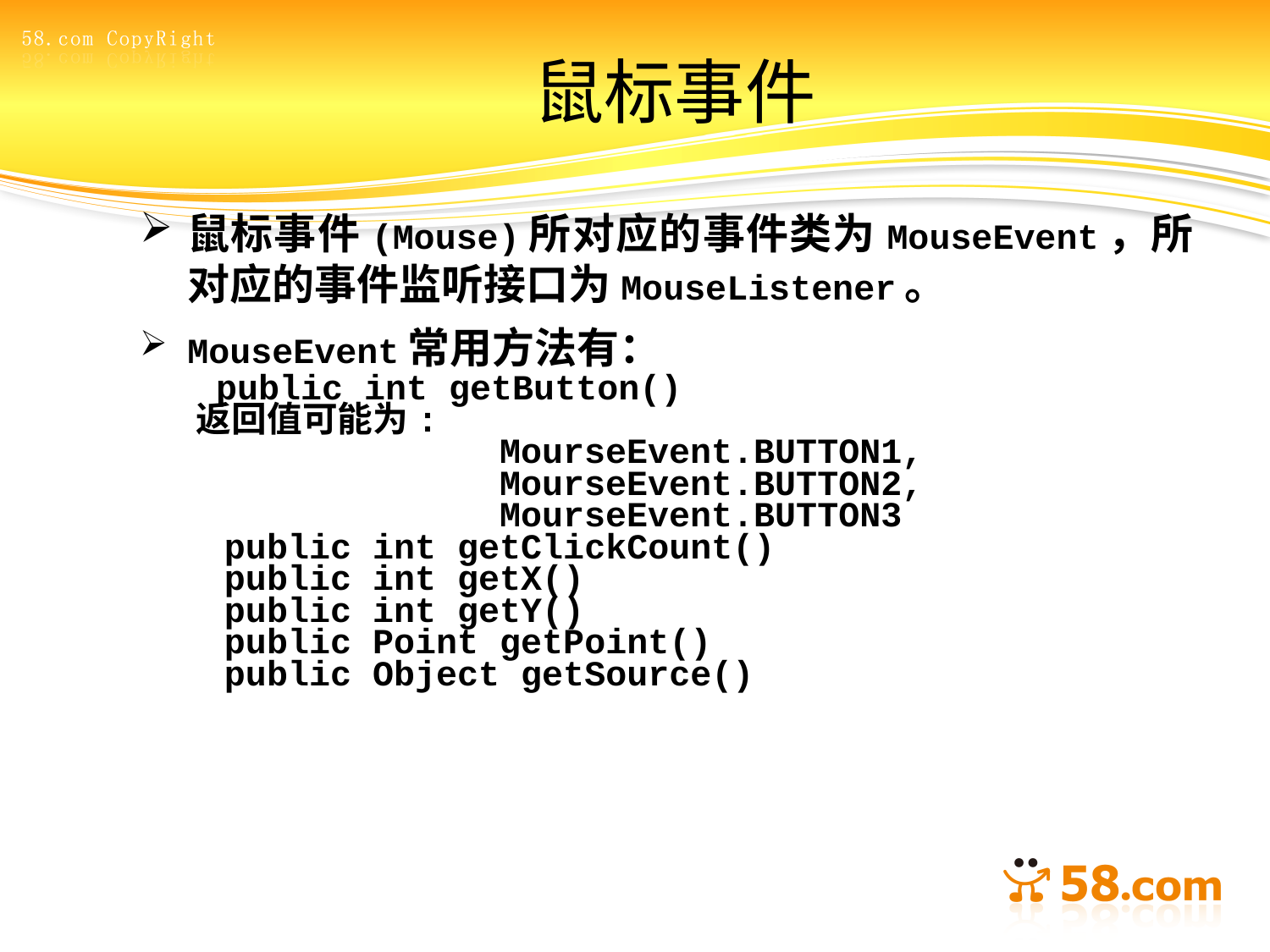

# 鼠标事件
鼠标事件(Mouse)所对应的事件类为MouseEvent，所对应的事件监听接口为MouseListener。
MouseEvent常用方法有：
    public int getButton()
      返回值可能为:
                 MourseEvent.BUTTON1,
                 MourseEvent.BUTTON2,
                 MourseEvent.BUTTON3
    public int getClickCount()
    public int getX()
    public int getY()
    public Point getPoint()
    public Object getSource()